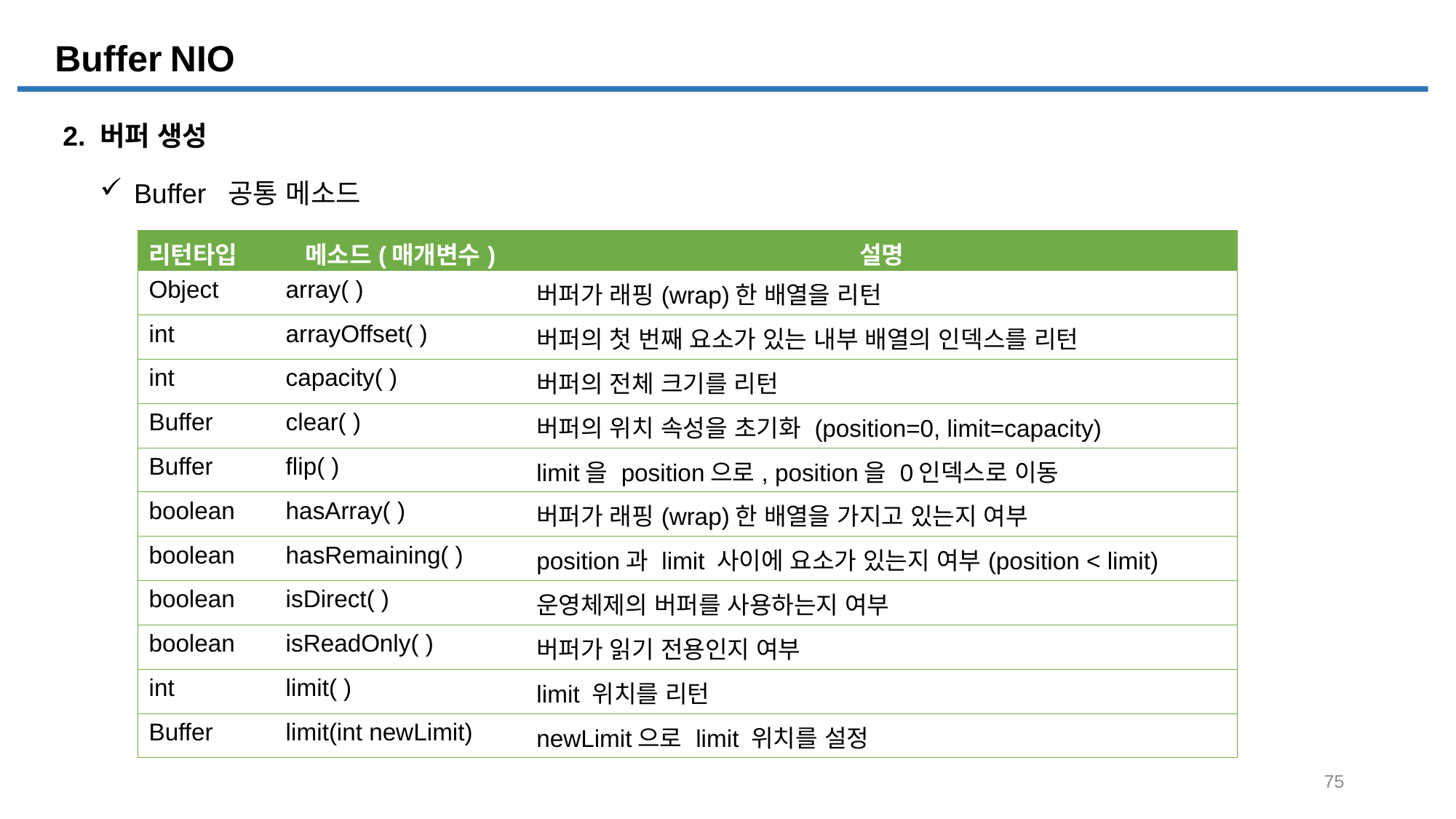

NIO

Buffer
2. 버퍼 생성
Buffer  공통 메소드
| 리턴타입 | 메소드(매개변수) | 설명 |
| --- | --- | --- |
| Object | array( ) | 버퍼가 래핑(wrap)한 배열을 리턴 |
| int | arrayOffset( ) | 버퍼의 첫 번째 요소가 있는 내부 배열의 인덱스를 리턴 |
| int | capacity( ) | 버퍼의 전체 크기를 리턴 |
| Buffer | clear( ) | 버퍼의 위치 속성을 초기화 (position=0, limit=capacity) |
| Buffer | flip( ) | limit을 position으로, position을 0인덱스로 이동 |
| boolean | hasArray( ) | 버퍼가 래핑(wrap)한 배열을 가지고 있는지 여부 |
| boolean | hasRemaining( ) | position과 limit 사이에 요소가 있는지 여부(position < limit) |
| boolean | isDirect( ) | 운영체제의 버퍼를 사용하는지 여부 |
| boolean | isReadOnly( ) | 버퍼가 읽기 전용인지 여부 |
| int | limit( ) | limit 위치를 리턴 |
| Buffer | limit(int newLimit) | newLimit으로 limit 위치를 설정 |
75